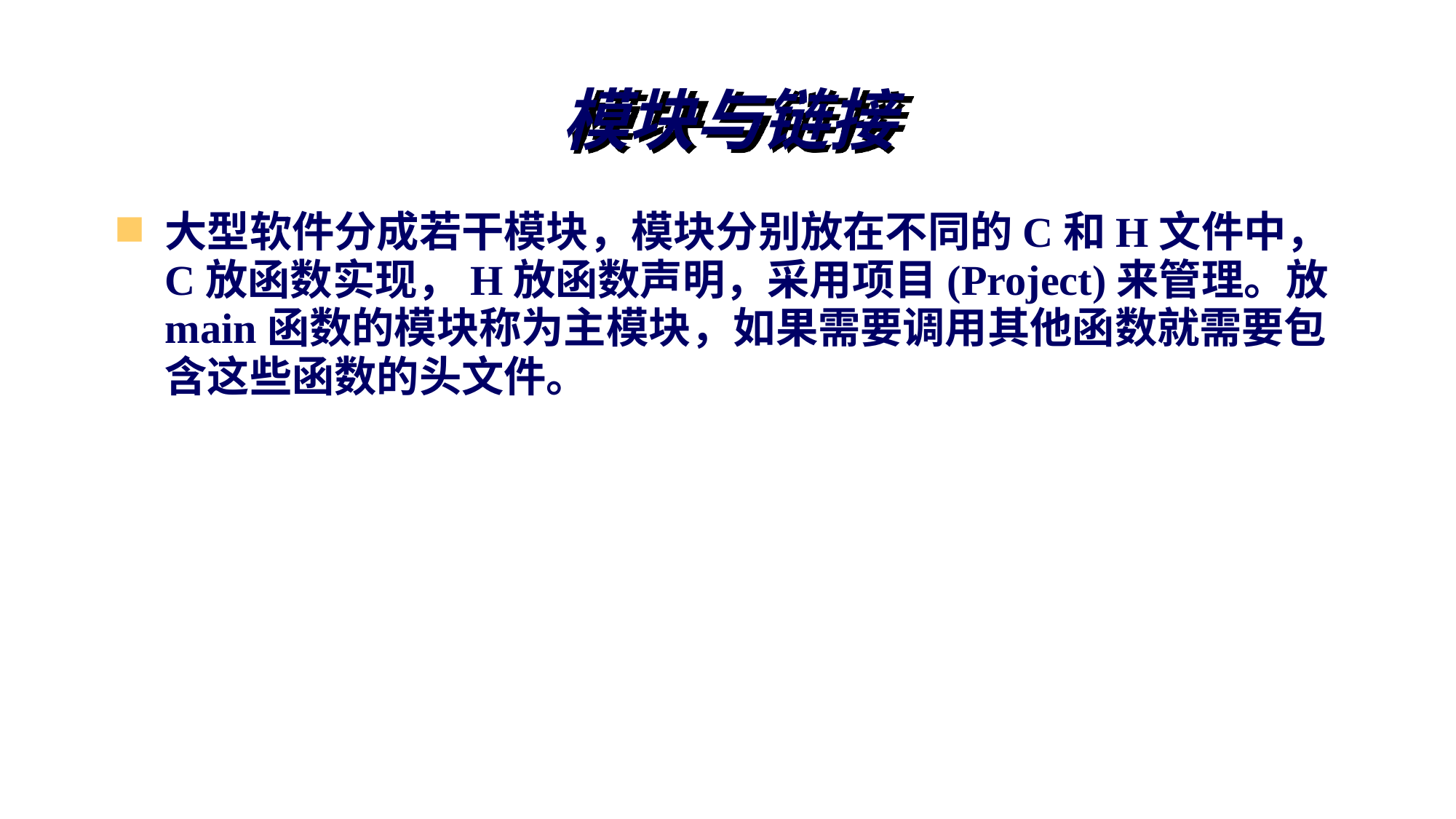

# 模块与链接
大型软件分成若干模块，模块分别放在不同的C和H文件中，C放函数实现，H放函数声明，采用项目(Project)来管理。放main函数的模块称为主模块，如果需要调用其他函数就需要包含这些函数的头文件。